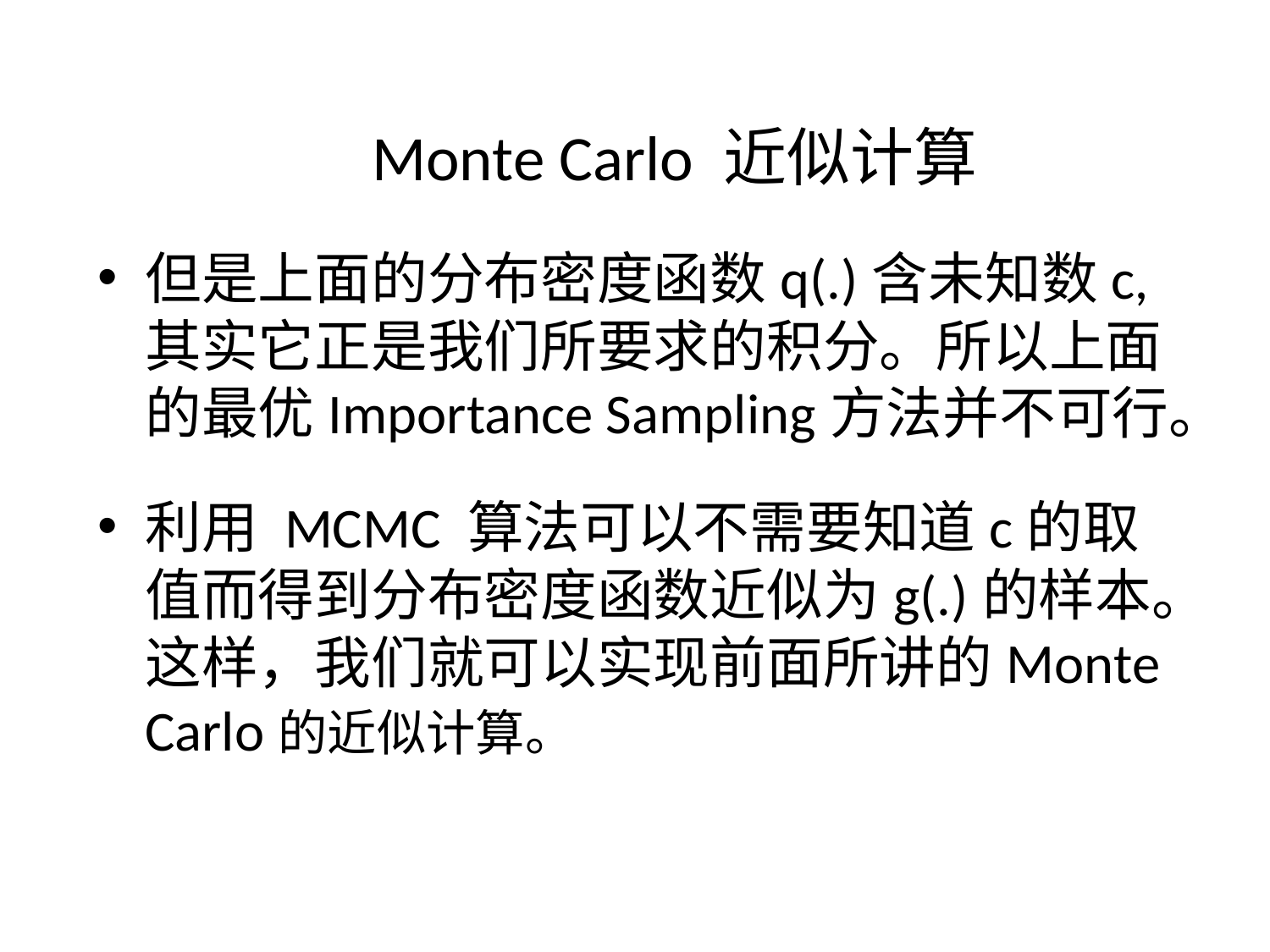

# Monte Carlo 近似计算
但是上面的分布密度函数q(.)含未知数c, 其实它正是我们所要求的积分。所以上面的最优Importance Sampling方法并不可行。

利用 MCMC 算法可以不需要知道c的取值而得到分布密度函数近似为g(.)的样本。这样，我们就可以实现前面所讲的Monte Carlo的近似计算。